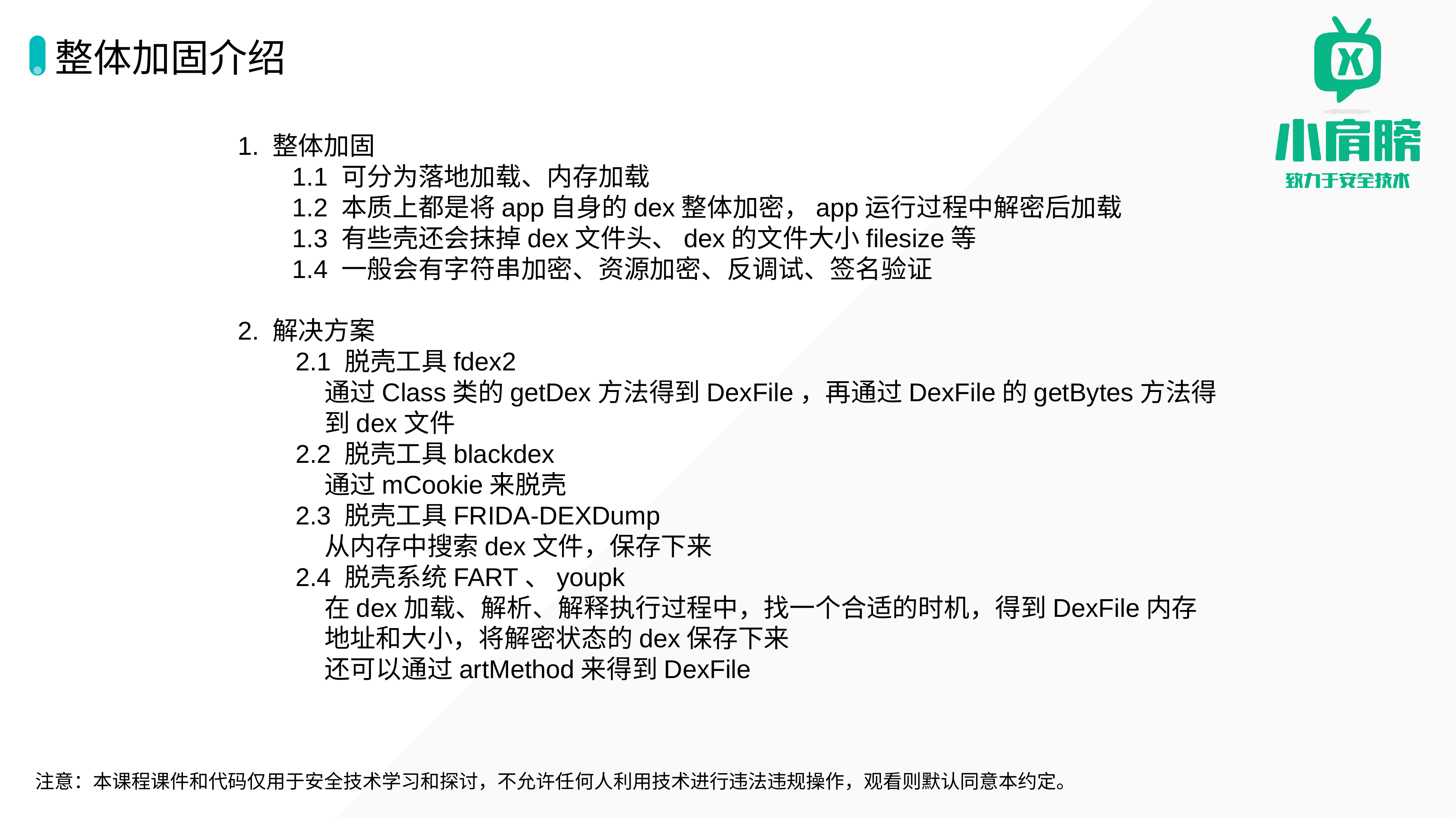

# 整体加固介绍
1. 整体加固
1.1 可分为落地加载、内存加载
1.2 本质上都是将app自身的dex整体加密，app运行过程中解密后加载
1.3 有些壳还会抹掉dex文件头、dex的文件大小filesize等
1.4 一般会有字符串加密、资源加密、反调试、签名验证

2. 解决方案
2.1 脱壳工具fdex2
通过Class类的getDex方法得到DexFile，再通过DexFile的getBytes方法得到dex文件
2.2 脱壳工具blackdex
通过mCookie来脱壳
2.3 脱壳工具FRIDA-DEXDump
从内存中搜索dex文件，保存下来
2.4 脱壳系统FART、youpk
在dex加载、解析、解释执行过程中，找一个合适的时机，得到DexFile内存地址和大小，将解密状态的dex保存下来
还可以通过artMethod来得到DexFile